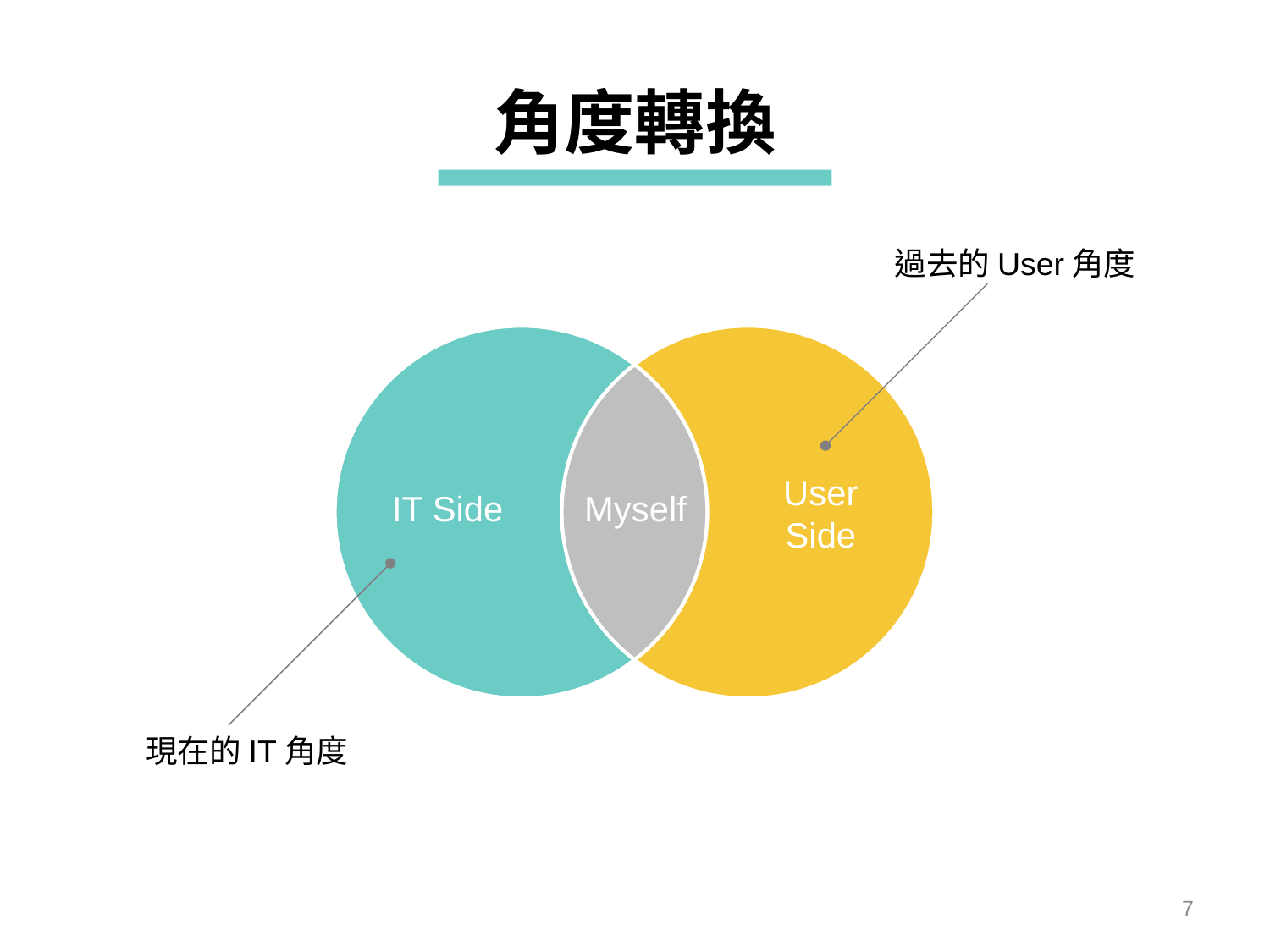

角度轉換

過去的User角度

User Side
IT Side
Myself
現在的IT角度
7